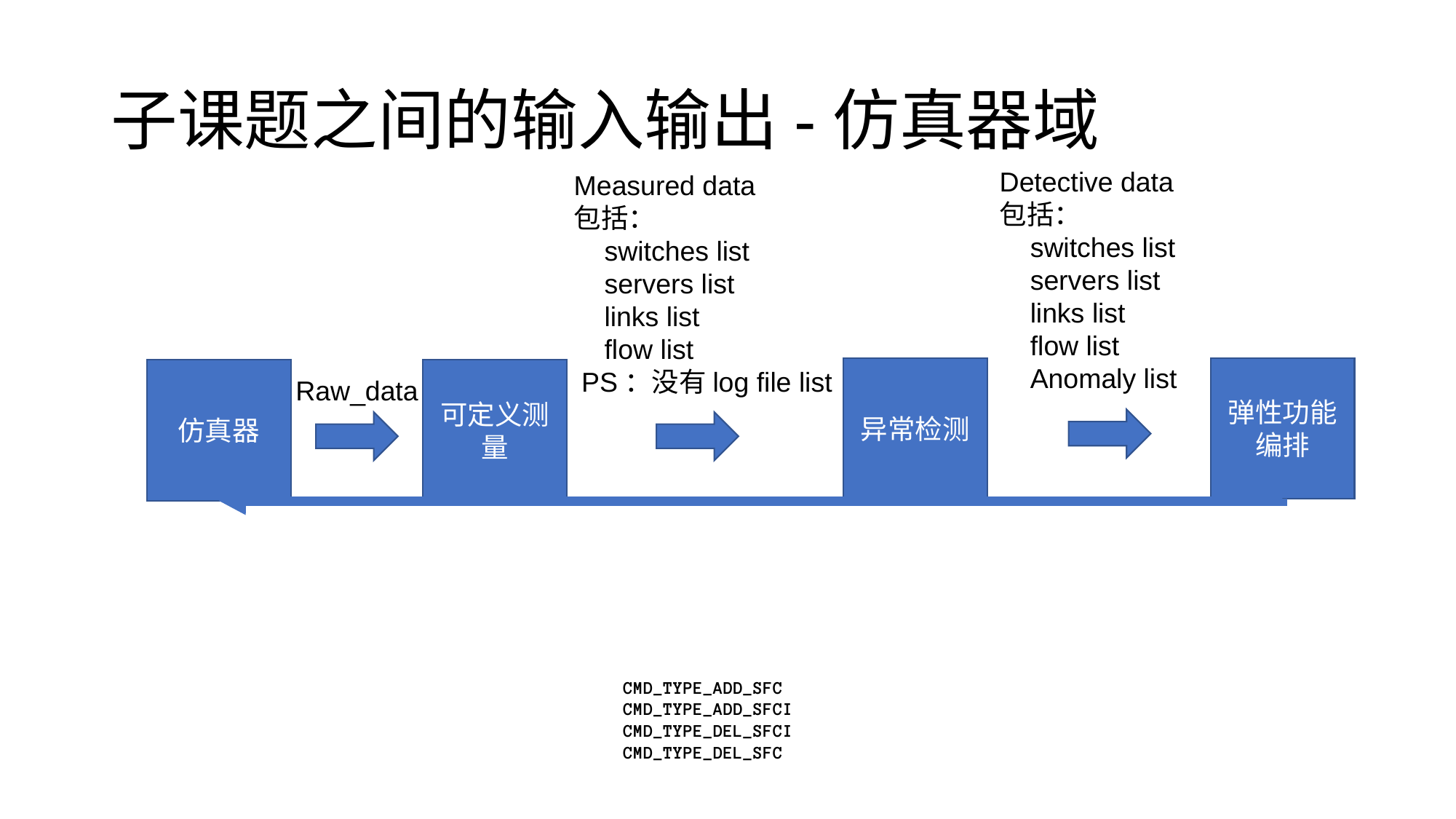

# 子课题之间的输入输出-仿真器域
Detective data
包括：
    switches list
    servers list
    links list
    flow list
    Anomaly list
Measured data
包括：
    switches list
    servers list
    links list
    flow list
 PS：没有log file list
弹性功能编排
异常检测
仿真器
可定义测量
Raw_data

CMD_TYPE_ADD_SFC
CMD_TYPE_ADD_SFCI
CMD_TYPE_DEL_SFCI
CMD_TYPE_DEL_SFC